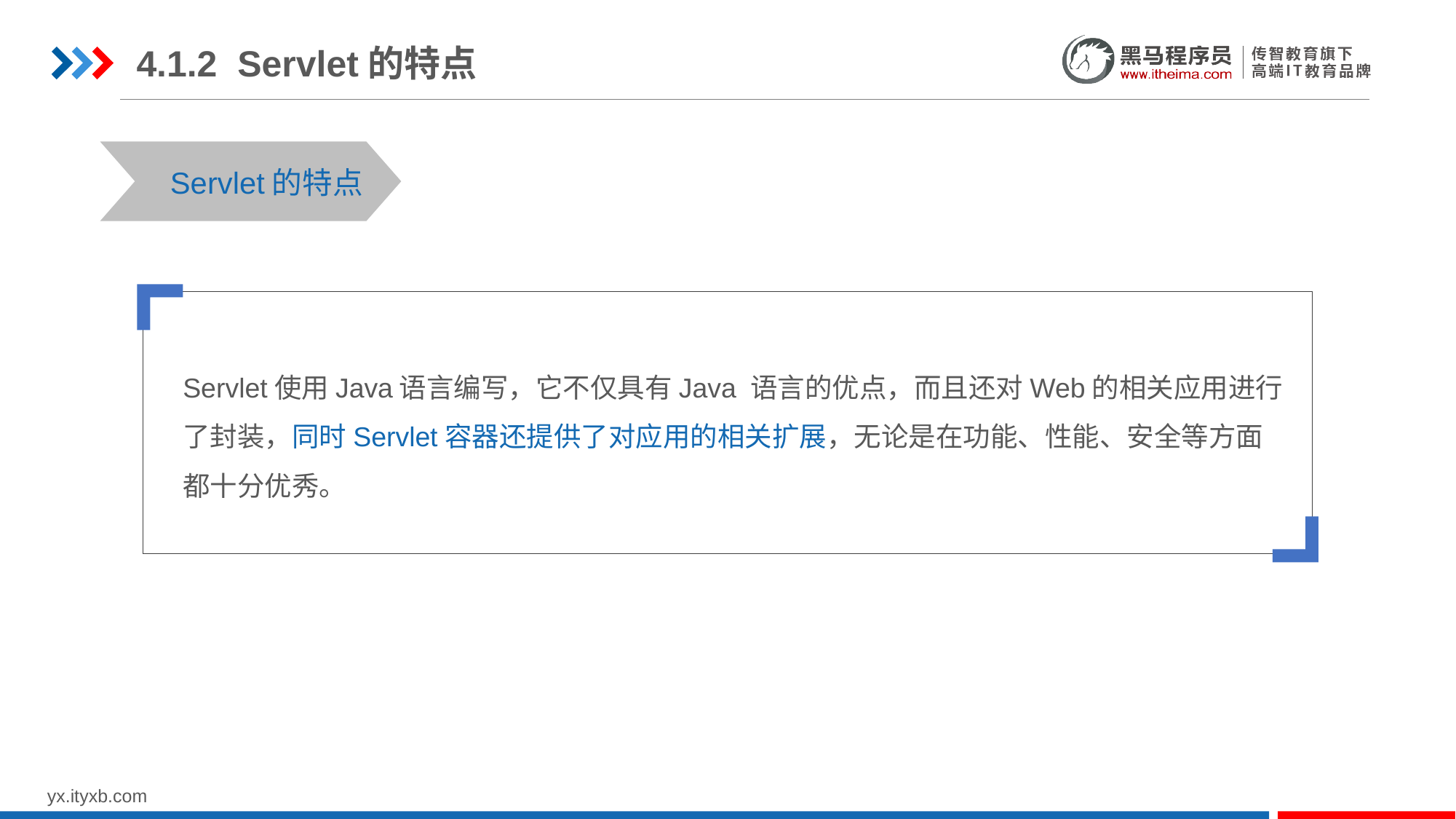

4.1.2  Servlet的特点

Servlet的特点

Servlet使用Java语言编写，它不仅具有Java 语言的优点，而且还对Web的相关应用进行了封装，同时Servlet容器还提供了对应用的相关扩展，无论是在功能、性能、安全等方面都十分优秀。